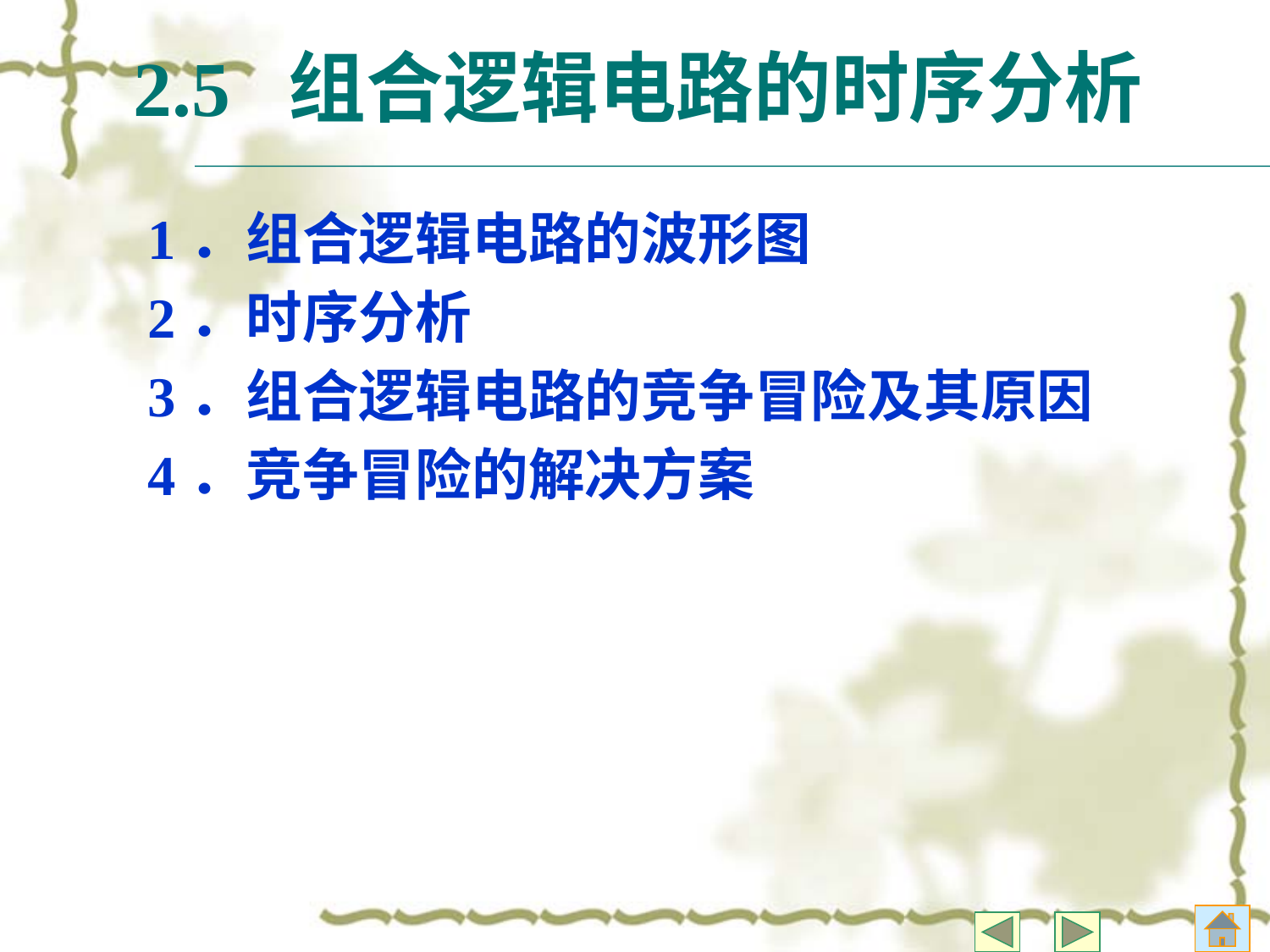

# 2.5  组合逻辑电路的时序分析
1．组合逻辑电路的波形图
2．时序分析
3．组合逻辑电路的竞争冒险及其原因
4．竞争冒险的解决方案